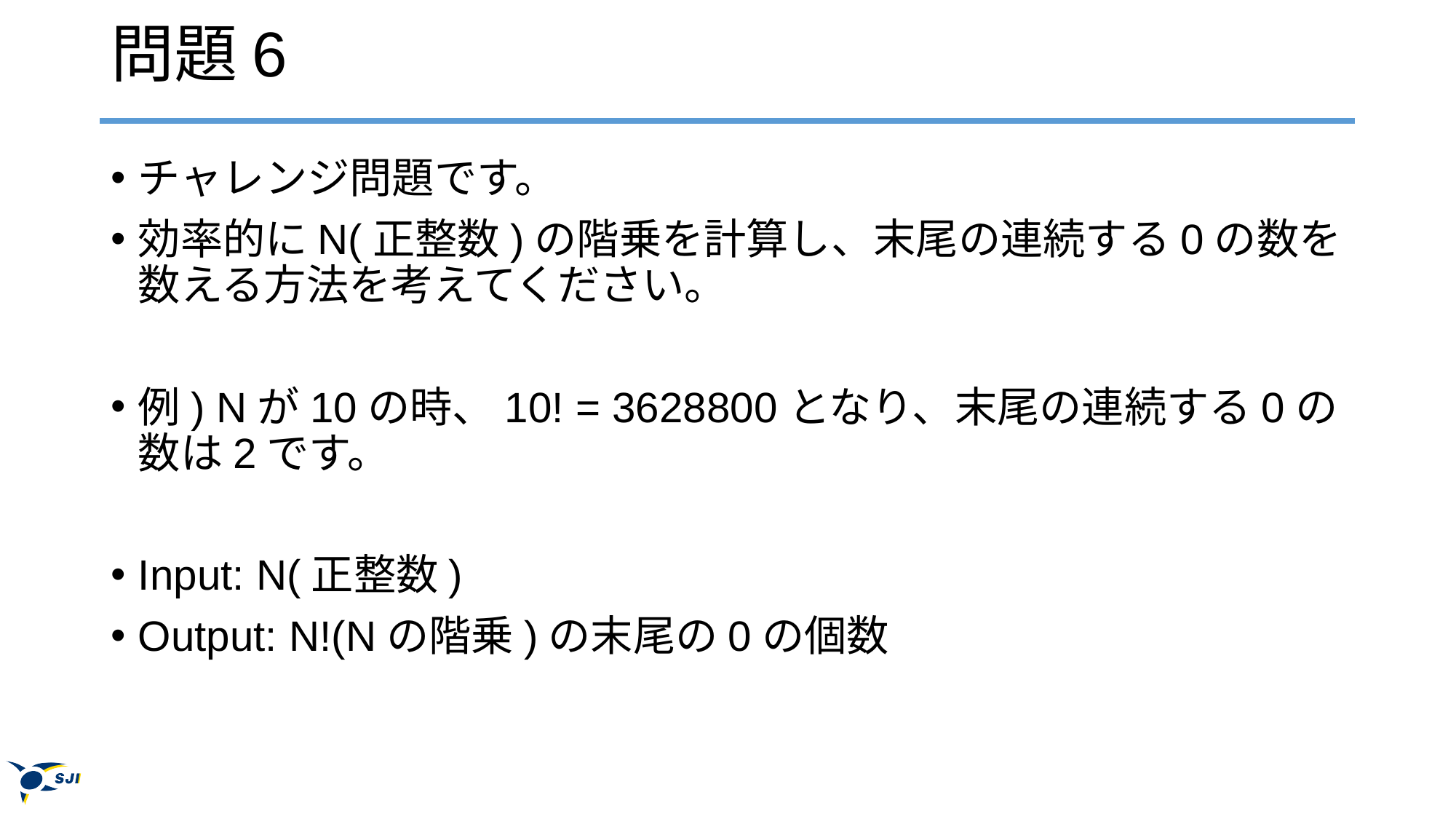

# 問題6
チャレンジ問題です。
効率的にN(正整数)の階乗を計算し、末尾の連続する0の数を数える方法を考えてください。

例) Nが10の時、10! = 3628800となり、末尾の連続する0の数は2です。

Input: N(正整数)
Output: N!(Nの階乗)の末尾の0の個数